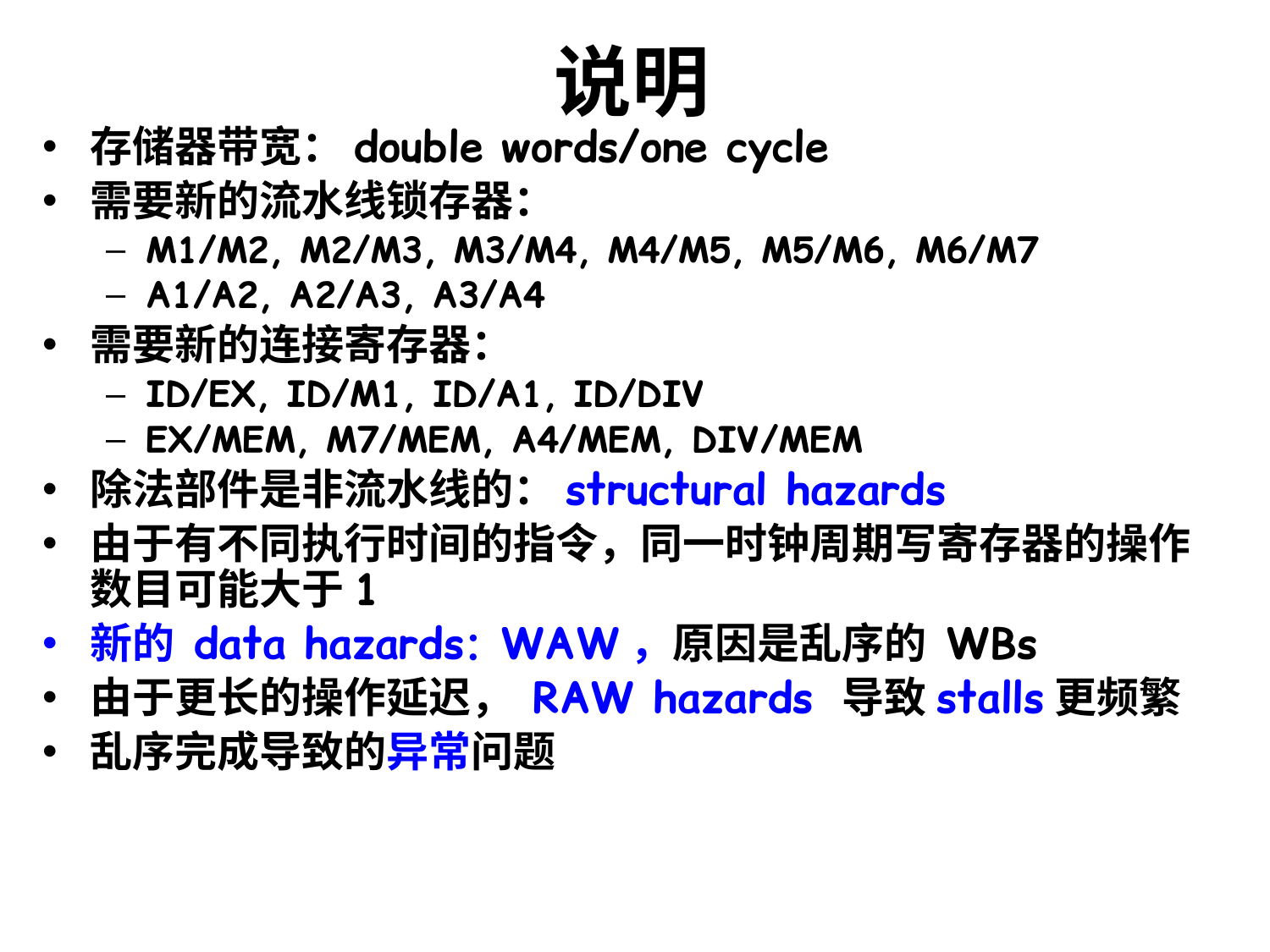

# 说明
存储器带宽：double words/one cycle
需要新的流水线锁存器：
M1/M2, M2/M3, M3/M4, M4/M5, M5/M6, M6/M7
A1/A2, A2/A3, A3/A4
需要新的连接寄存器：
ID/EX, ID/M1, ID/A1, ID/DIV
EX/MEM, M7/MEM, A4/MEM, DIV/MEM
除法部件是非流水线的：structural hazards
由于有不同执行时间的指令，同一时钟周期写寄存器的操作数目可能大于1
新的 data hazards: WAW，原因是乱序的 WBs
由于更长的操作延迟， RAW hazards 导致stalls更频繁
乱序完成导致的异常问题
43